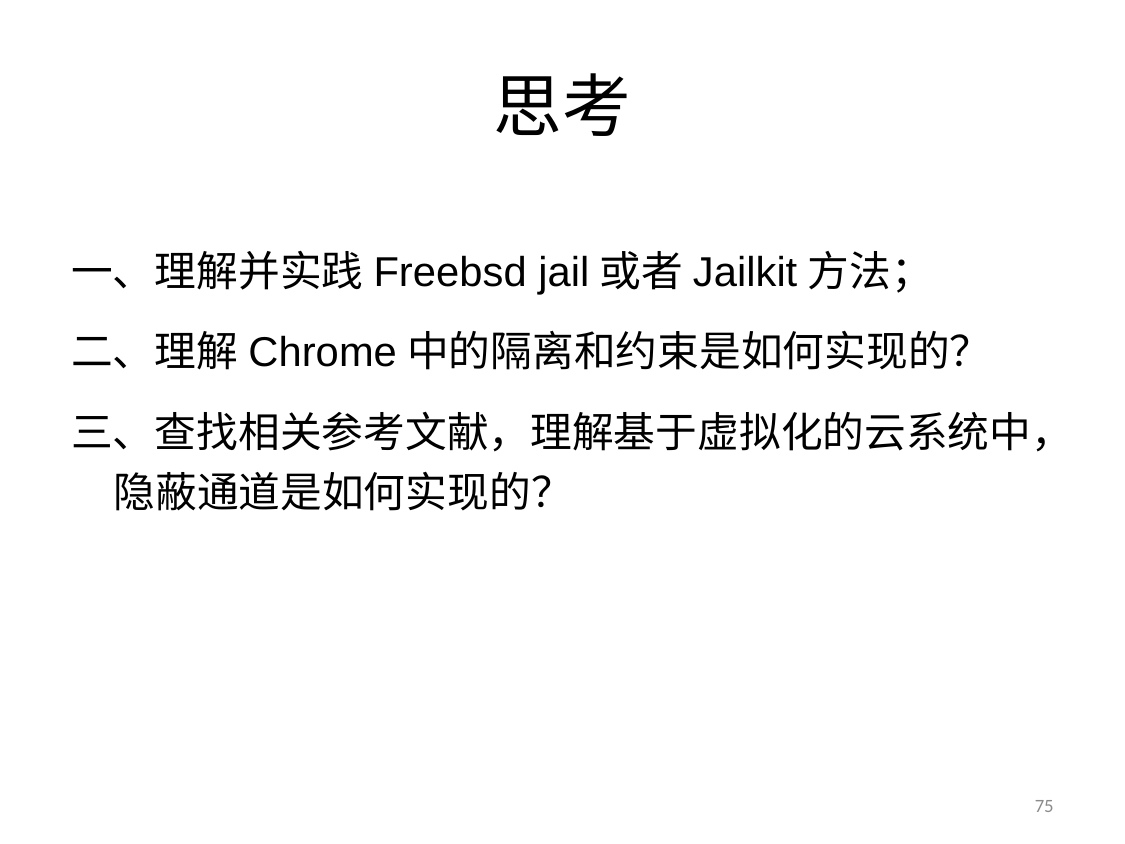

# 思考
一、理解并实践Freebsd jail或者Jailkit方法；
二、理解Chrome中的隔离和约束是如何实现的？
三、查找相关参考文献，理解基于虚拟化的云系统中，隐蔽通道是如何实现的？
75